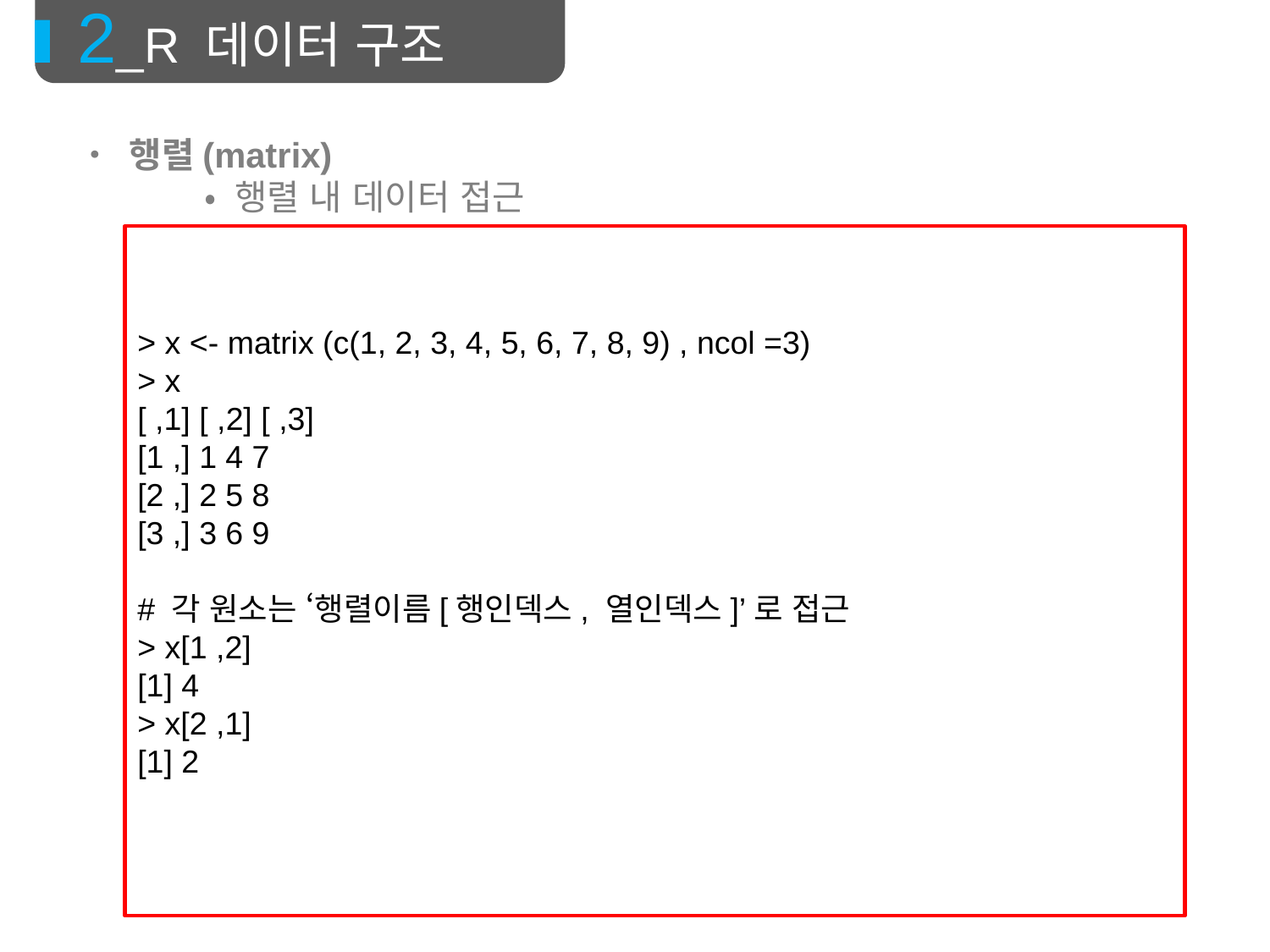

2_R 데이터 구조

• 행렬(matrix)
	• 행렬 내 데이터 접근

> x <- matrix (c(1, 2, 3, 4, 5, 6, 7, 8, 9) , ncol =3)
> x
[ ,1] [ ,2] [ ,3]
[1 ,] 1 4 7
[2 ,] 2 5 8
[3 ,] 3 6 9
# 각 원소는 ‘행렬이름[행인덱스, 열인덱스]’로 접근
> x[1 ,2]
[1] 4
> x[2 ,1]
[1] 2